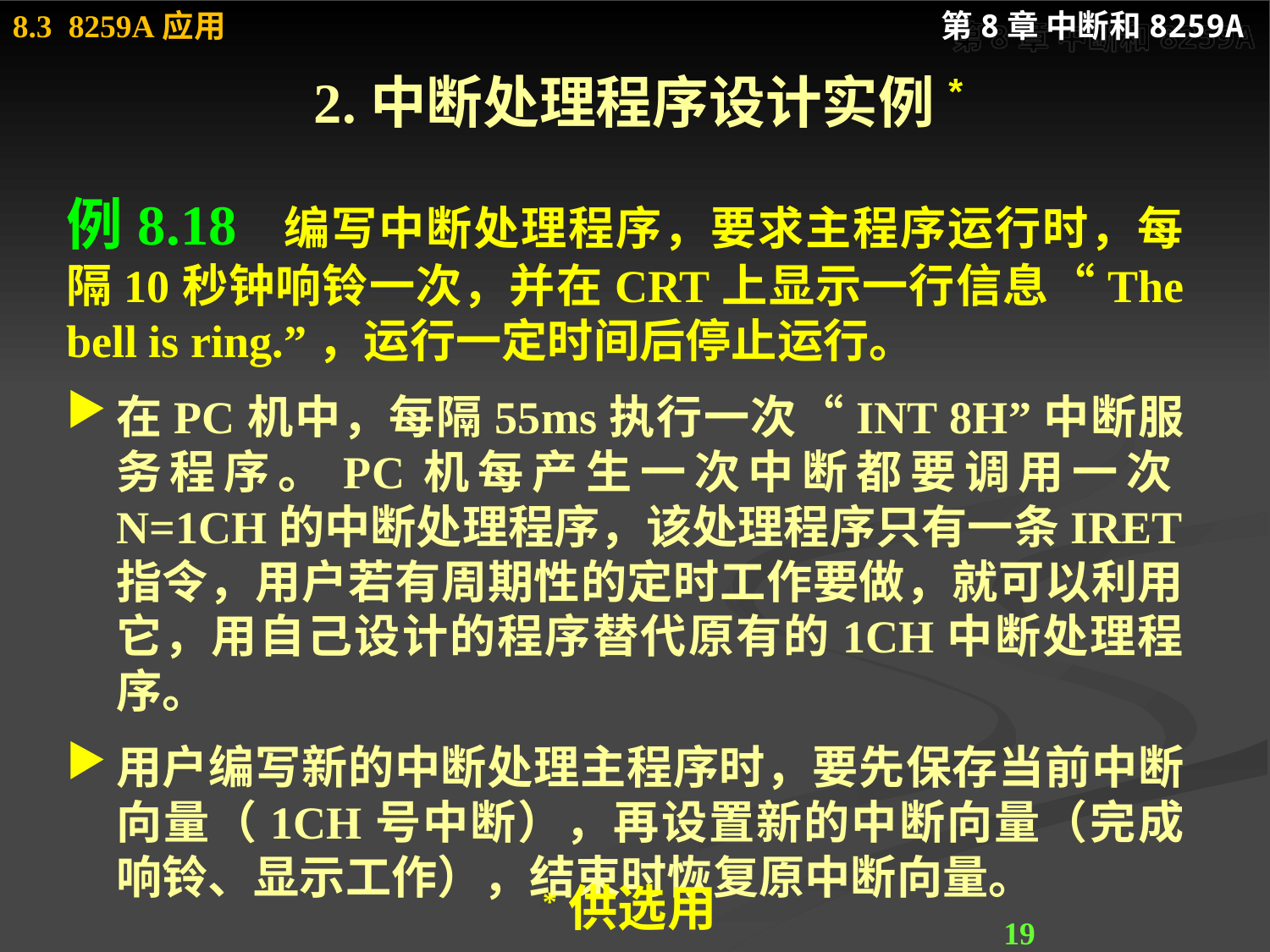

# 2.中断处理程序设计实例*
例8.18  编写中断处理程序，要求主程序运行时，每隔10秒钟响铃一次，并在CRT上显示一行信息“The bell is ring.”，运行一定时间后停止运行。
在PC机中，每隔55ms执行一次“INT 8H”中断服务程序。PC机每产生一次中断都要调用一次N=1CH的中断处理程序，该处理程序只有一条IRET指令，用户若有周期性的定时工作要做，就可以利用它，用自己设计的程序替代原有的1CH中断处理程序。
用户编写新的中断处理主程序时，要先保存当前中断向量（1CH号中断），再设置新的中断向量（完成响铃、显示工作），结束时恢复原中断向量。
*供选用